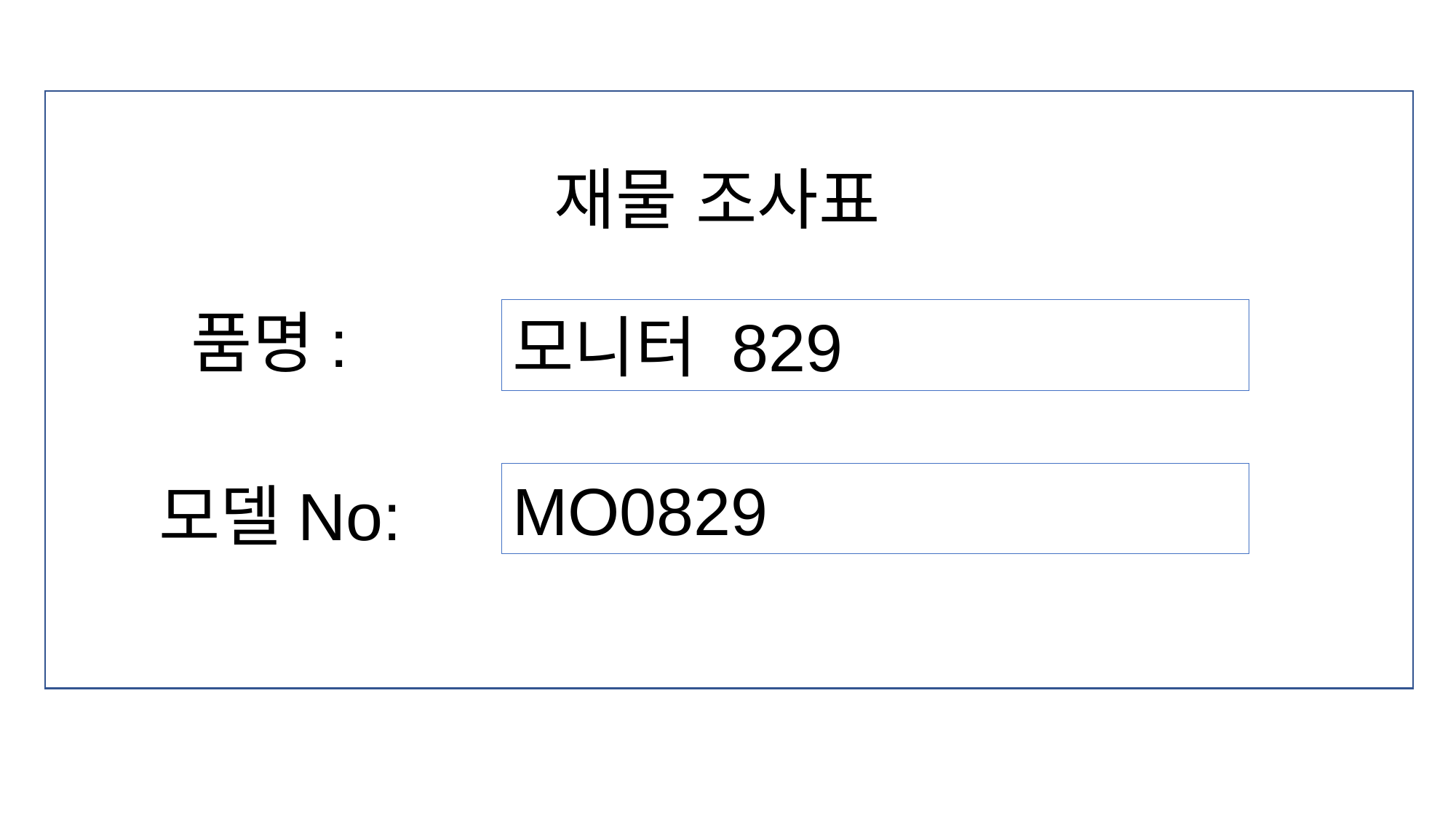

재물 조사표
품명:
모니터 829
MO0829
모델No: